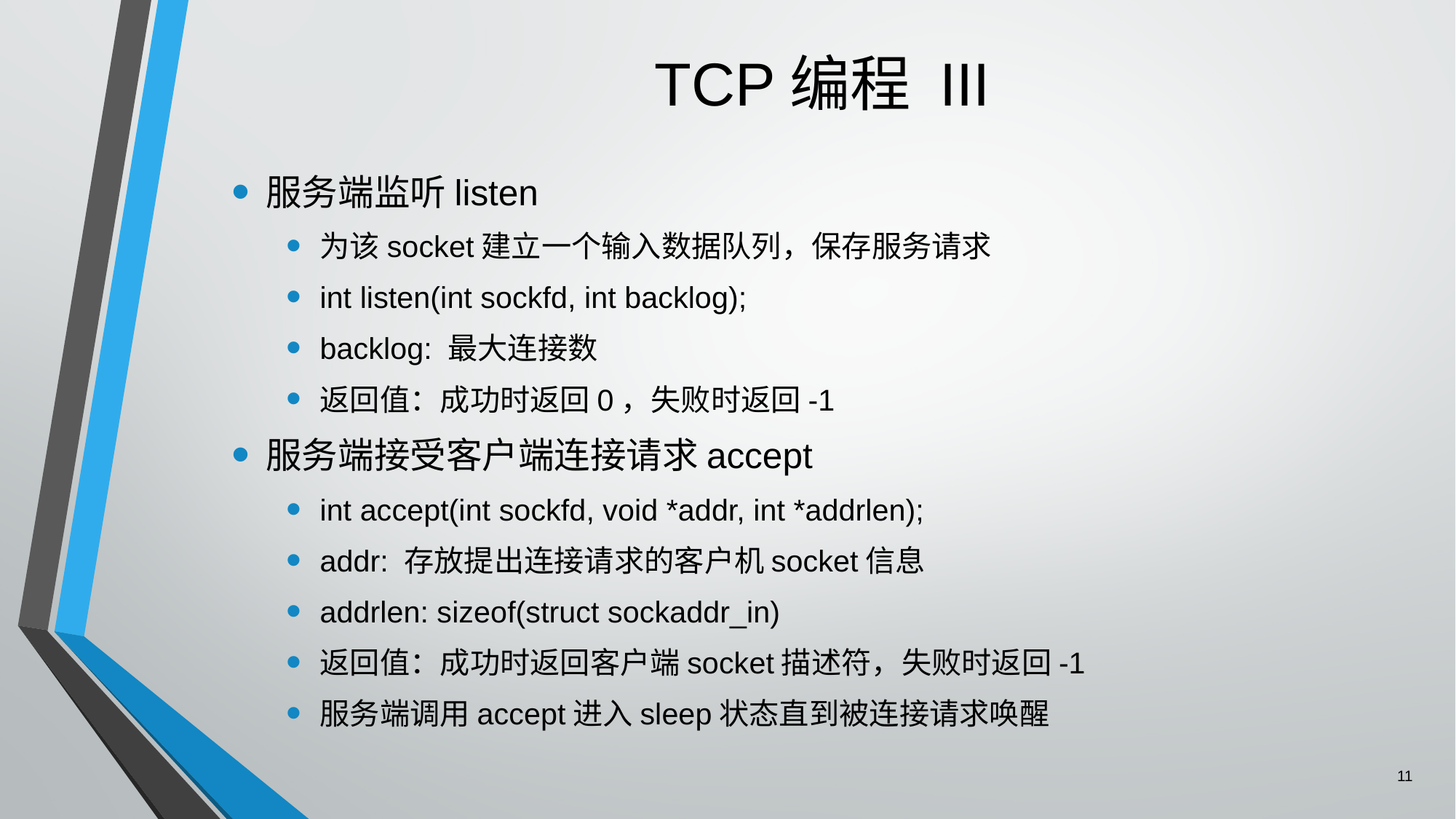

# TCP编程 III
服务端监听listen
为该socket建立一个输入数据队列，保存服务请求
int listen(int sockfd, int backlog);
backlog: 最大连接数
返回值：成功时返回0，失败时返回-1
服务端接受客户端连接请求accept
int accept(int sockfd, void *addr, int *addrlen);
addr: 存放提出连接请求的客户机socket信息
addrlen: sizeof(struct sockaddr_in)
返回值：成功时返回客户端socket描述符，失败时返回-1
服务端调用accept进入sleep状态直到被连接请求唤醒
11